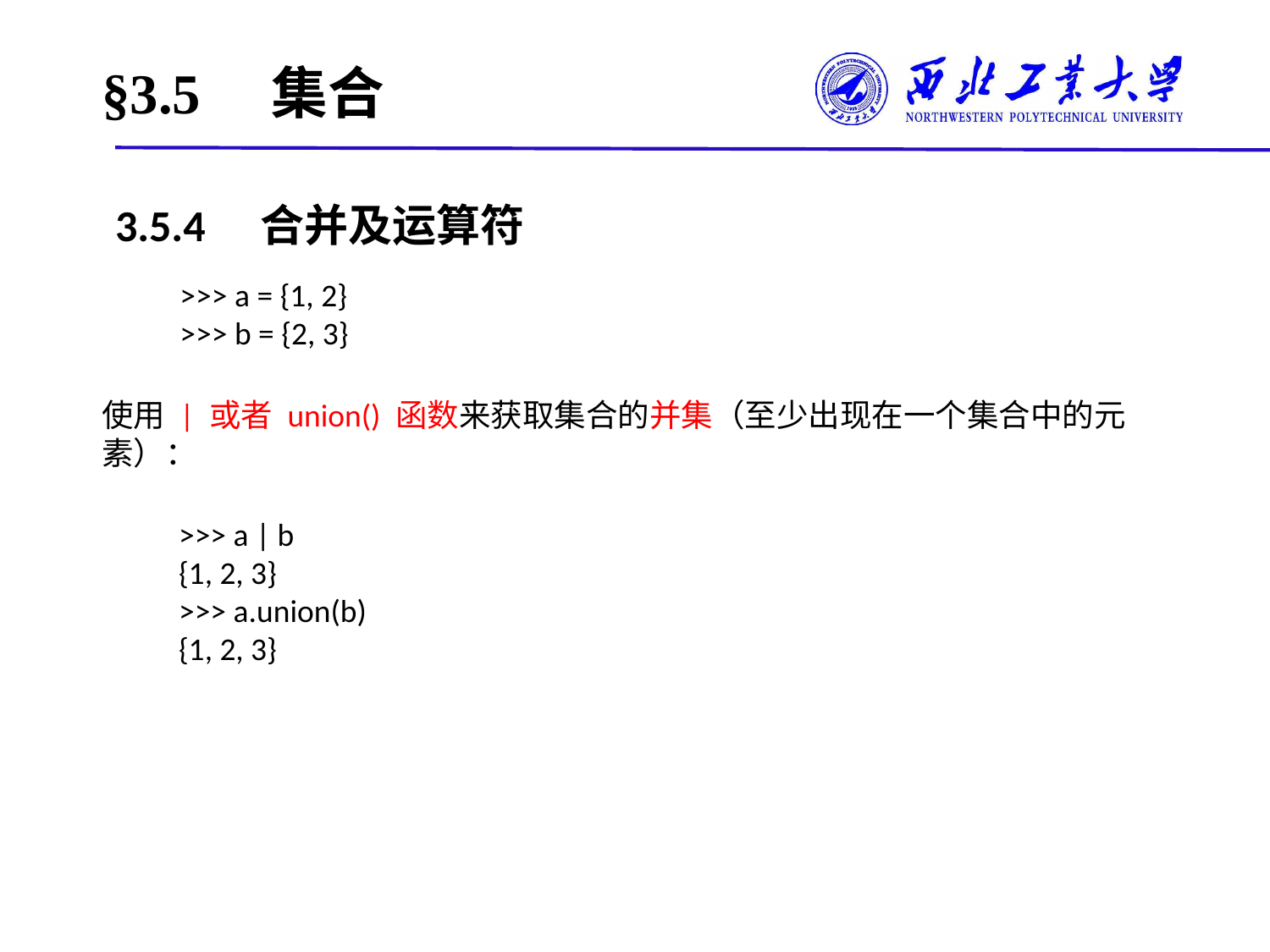

# §3.5　集合
3.5.4　合并及运算符

>>> a = {1, 2}
>>> b = {2, 3}
使用 | 或者 union() 函数来获取集合的并集（至少出现在一个集合中的元素）：
>>> a | b
{1, 2, 3}
>>> a.union(b)
{1, 2, 3}